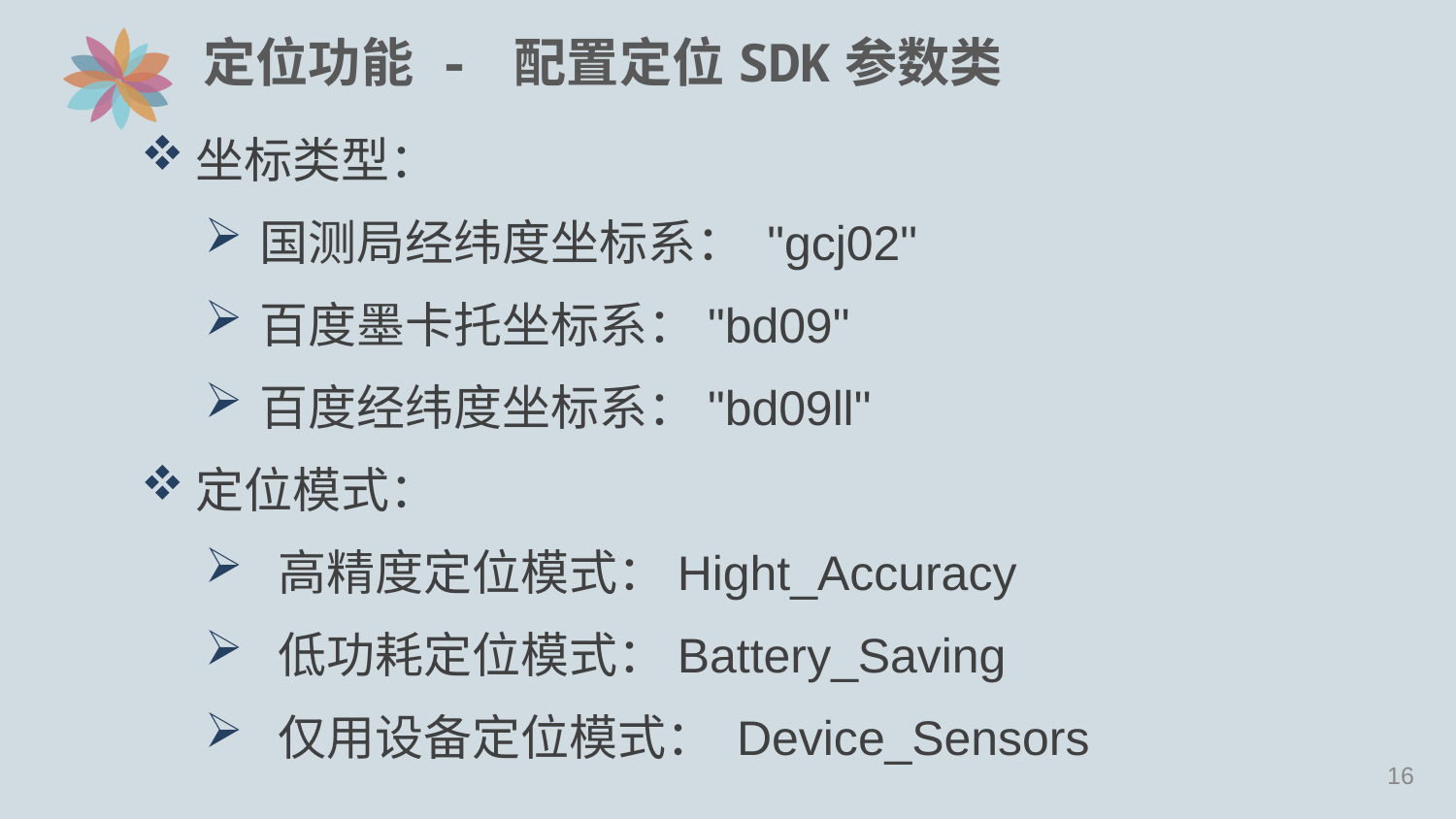

# 定位功能 - 配置定位SDK参数类
坐标类型：
国测局经纬度坐标系： "gcj02"
百度墨卡托坐标系："bd09"
百度经纬度坐标系："bd09ll"
定位模式：
高精度定位模式：Hight_Accuracy
低功耗定位模式：Battery_Saving
仅用设备定位模式： Device_Sensors
16